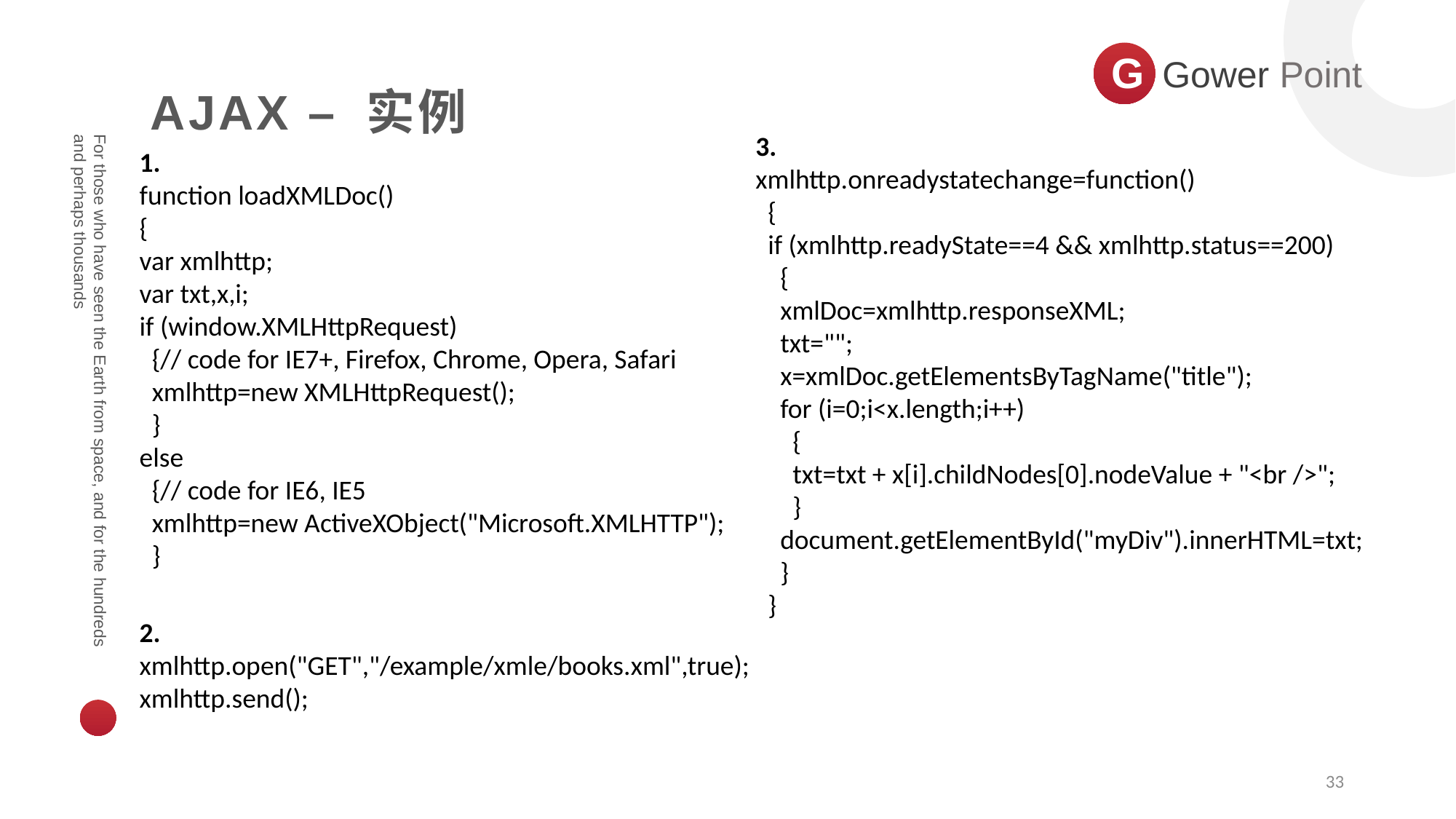

G

Gower Point
AJAX – 实例
3.
xmlhttp.onreadystatechange=function()
  {
  if (xmlhttp.readyState==4 && xmlhttp.status==200)
    {
    xmlDoc=xmlhttp.responseXML;
    txt="";
    x=xmlDoc.getElementsByTagName("title");
    for (i=0;i<x.length;i++)
      {
      txt=txt + x[i].childNodes[0].nodeValue + "<br />";
      }
    document.getElementById("myDiv").innerHTML=txt;
    }
  }
1.
function loadXMLDoc()
{
var xmlhttp;
var txt,x,i;
if (window.XMLHttpRequest)
  {// code for IE7+, Firefox, Chrome, Opera, Safari
  xmlhttp=new XMLHttpRequest();
  }
else
  {// code for IE6, IE5
  xmlhttp=new ActiveXObject("Microsoft.XMLHTTP");
  }

For those who have seen the Earth from space, and for the hundreds and perhaps thousands
2.
xmlhttp.open("GET","/example/xmle/books.xml",true);
xmlhttp.send();

33